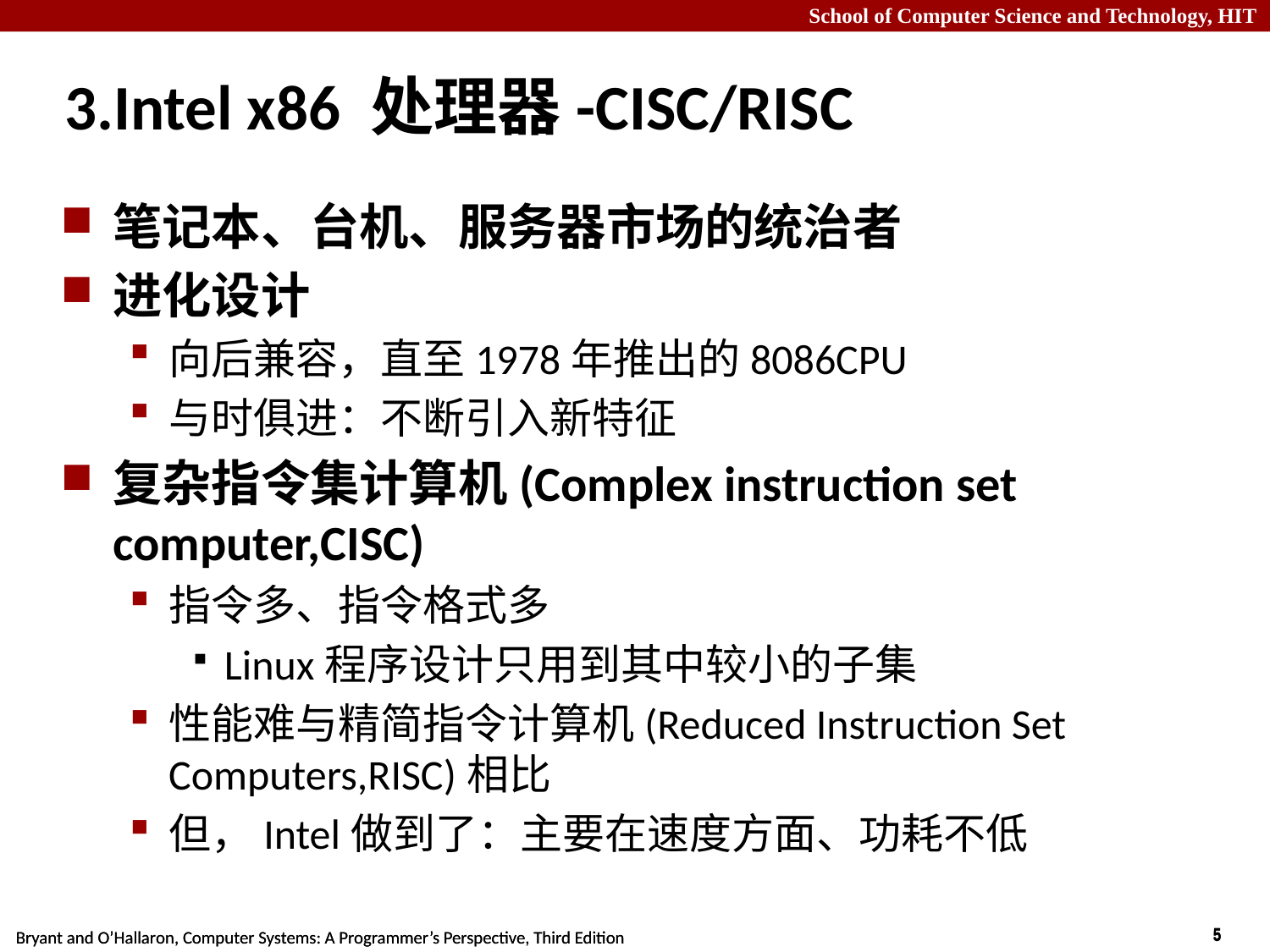

# 3.Intel x86 处理器-CISC/RISC
笔记本、台机、服务器市场的统治者
进化设计
向后兼容，直至1978年推出的8086CPU
与时俱进：不断引入新特征
复杂指令集计算机(Complex instruction set computer,CISC)
指令多、指令格式多
Linux程序设计只用到其中较小的子集
性能难与精简指令计算机(Reduced Instruction Set Computers,RISC)相比
但，Intel做到了：主要在速度方面、功耗不低